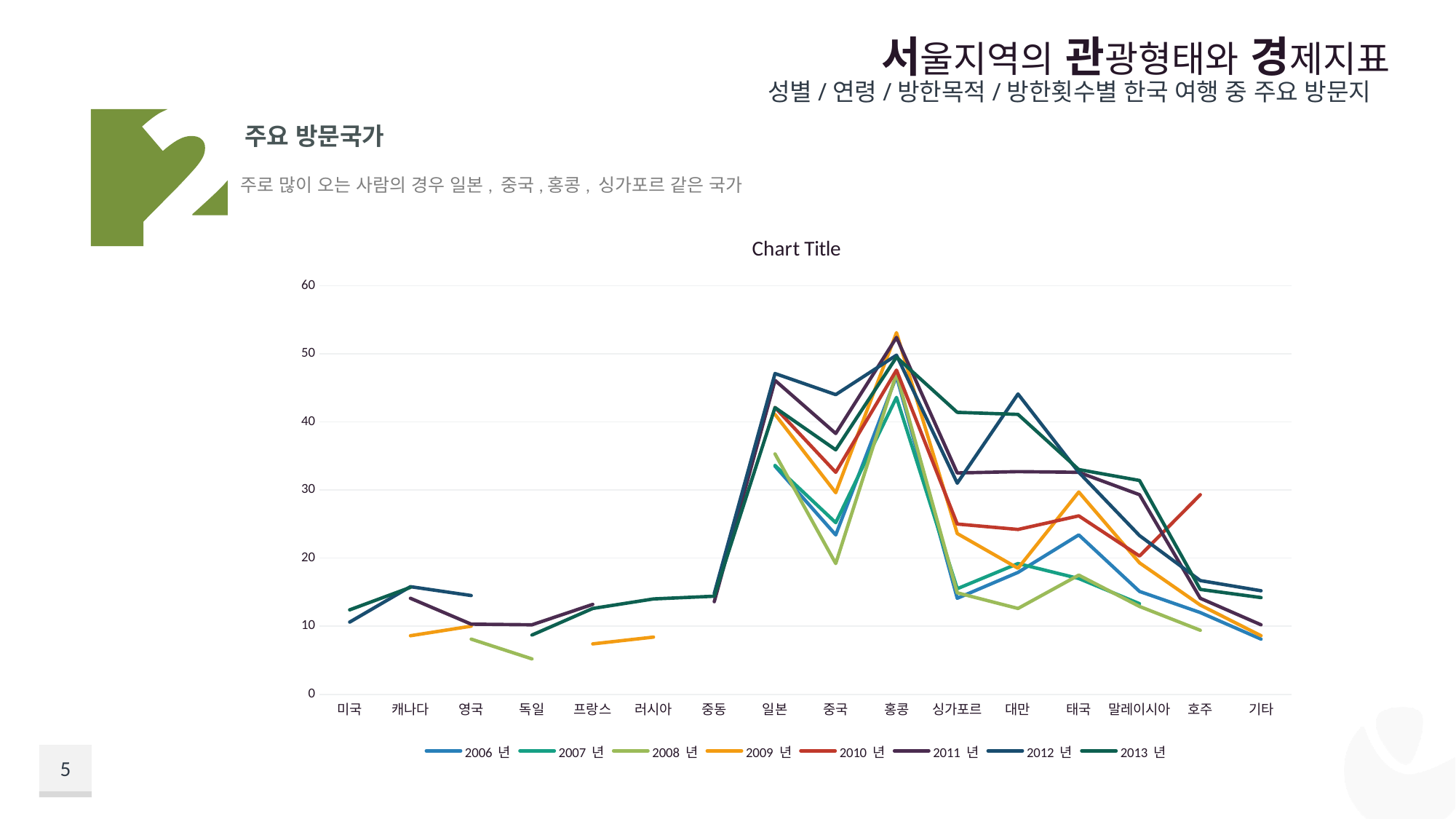

서울지역의 관광형태와 경제지표

성별/연령/방한목적/방한횟수별 한국 여행 중 주요 방문지

주요 방문국가
주로 많이 오는 사람의 경우 일본, 중국,홍콩, 싱가포르 같은 국가

### Chart:

| Category | 2006 년 | 2007 년 | 2008 년 | 2009 년 | 2010 년 | 2011 년 | 2012 년 | 2013 년 |
|---|---|---|---|---|---|---|---|---|
| 미국 | None | None | None | None | None | None | 10.6 | 12.4 |
| 캐나다 | None | None | None | 8.6 | None | 14.1 | 15.8 | 15.7 |
| 영국 | None | 6.7 | 8.1 | 10.0 | None | 10.3 | 14.5 | None |
| 독일 | None | None | 5.2 | None | None | 10.2 | None | 8.7 |
| 프랑스 | 6.9 | 8.2 | None | 7.4 | None | 13.2 | 16.8 | 12.6 |
| 러시아 | None | None | None | 8.4 | None | None | None | 14.0 |
| 중동 | None | None | None | None | None | 13.6 | 14.8 | 14.4 |
| 일본 | 33.5 | 33.6 | 35.3 | 41.1 | 42.1 | 46.1 | 47.1 | 42.1 |
| 중국 | 23.4 | 25.2 | 19.2 | 29.6 | 32.6 | 38.3 | 44.0 | 35.9 |
| 홍콩 | 46.7 | 43.6 | 47.1 | 53.1 | 47.6 | 52.4 | 49.8 | 49.5 |
| 싱가포르 | 14.1 | 15.5 | 14.9 | 23.6 | 25.0 | 32.5 | 31.0 | 41.4 |
| 대만 | 17.9 | 19.2 | 12.6 | 18.5 | 24.2 | 32.7 | 44.1 | 41.1 |
| 태국 | 23.4 | 17.0 | 17.5 | 29.7 | 26.2 | 32.6 | 32.6 | 33.0 |
| 말레이시아 | 15.1 | 13.3 | 12.9 | 19.3 | 20.3 | 29.3 | 23.3 | 31.4 |
| 호주 | 12.0 | None | 9.4 | 13.1 | 29.3 | 14.1 | 16.7 | 15.4 |
| 기타 | 8.1 | 8.8 | None | 8.6 | None | 10.2 | 15.2 | 14.2 |
5